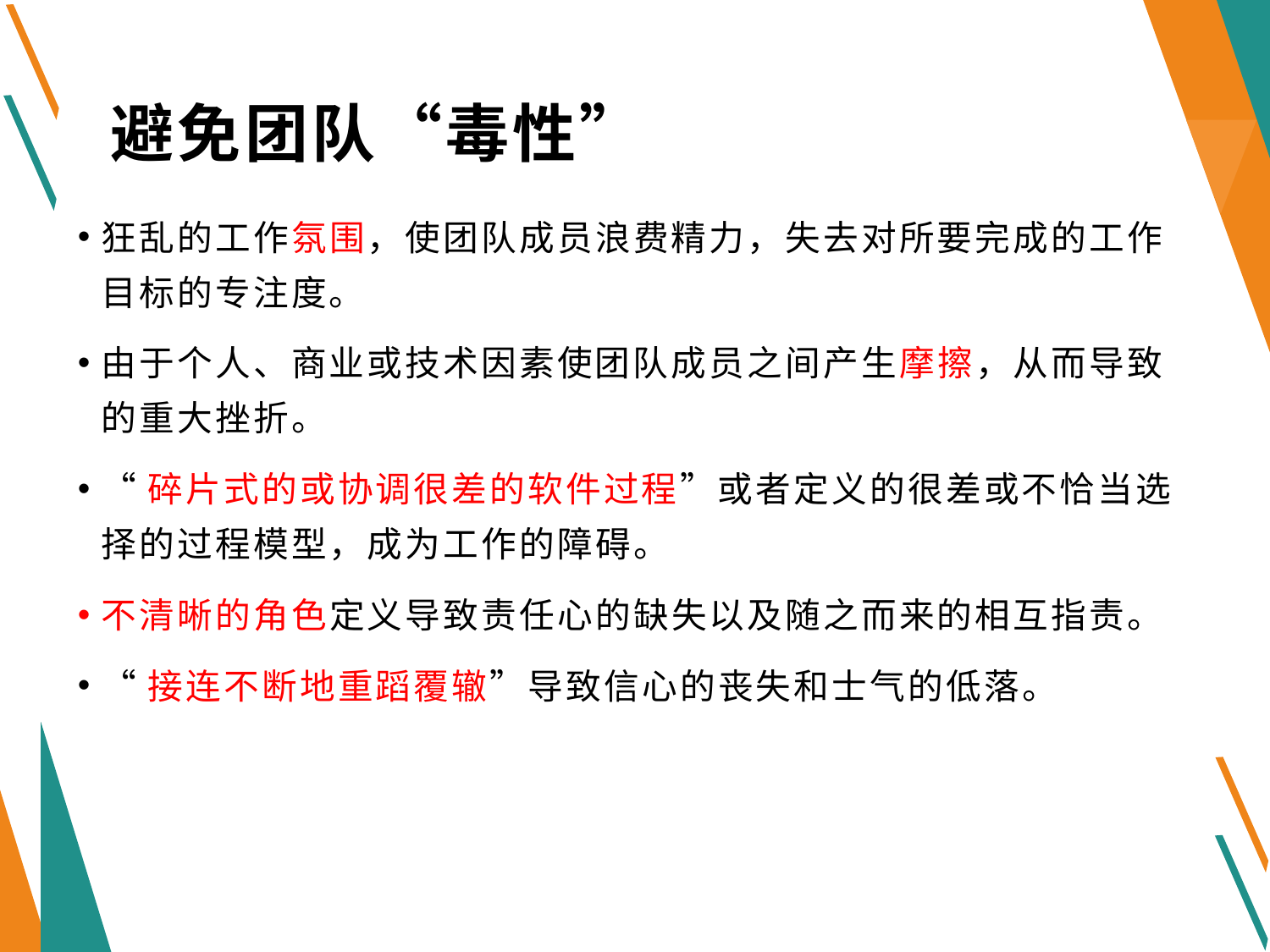

# 避免团队“毒性”
狂乱的工作氛围，使团队成员浪费精力，失去对所要完成的工作目标的专注度。
由于个人、商业或技术因素使团队成员之间产生摩擦，从而导致的重大挫折。
“碎片式的或协调很差的软件过程”或者定义的很差或不恰当选择的过程模型，成为工作的障碍。
不清晰的角色定义导致责任心的缺失以及随之而来的相互指责。
“接连不断地重蹈覆辙”导致信心的丧失和士气的低落。
9